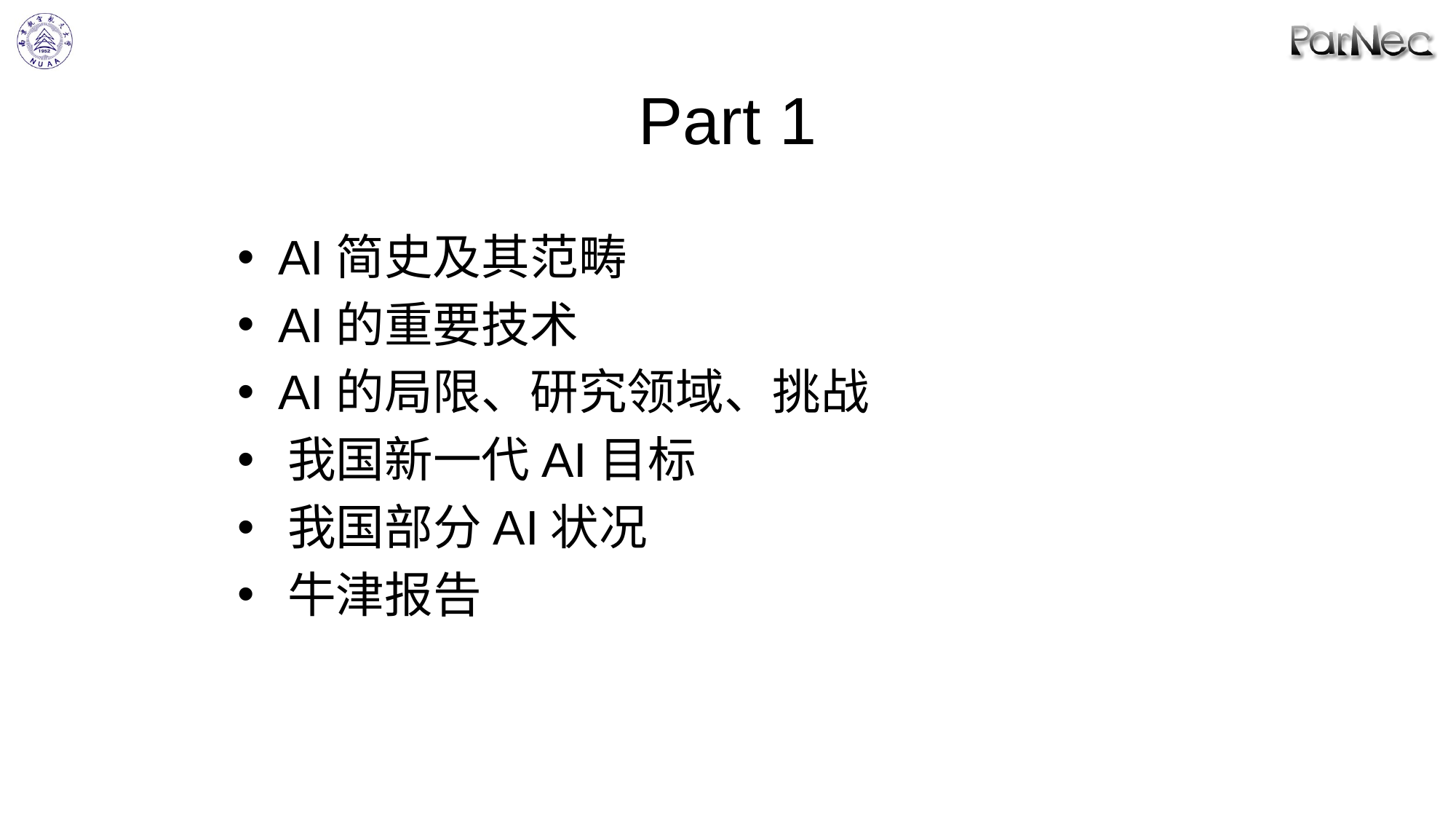

# Part 1
 AI简史及其范畴
 AI的重要技术
 AI的局限、研究领域、挑战
 我国新一代AI目标
 我国部分AI状况
 牛津报告